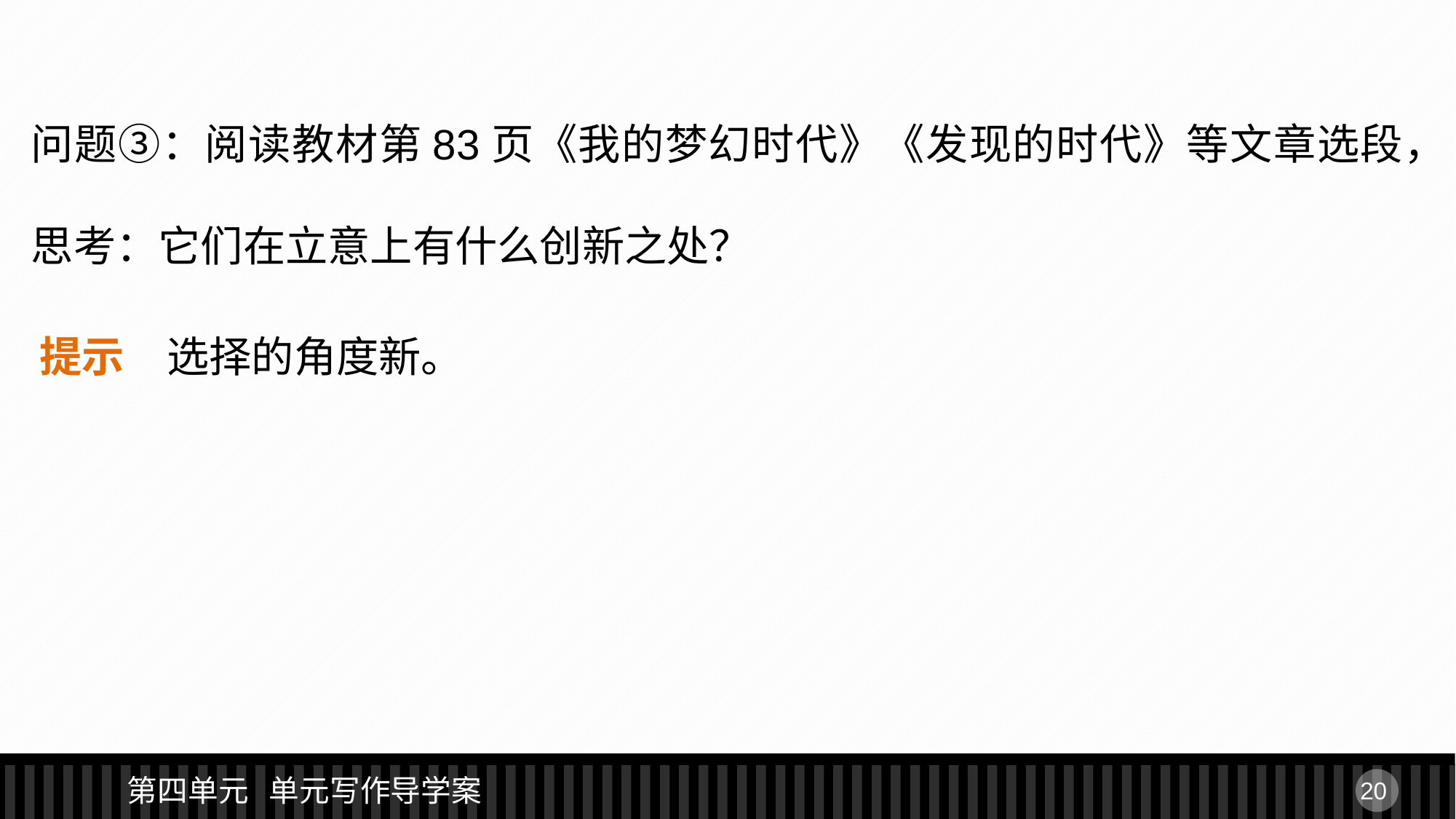

问题③：阅读教材第83页《我的梦幻时代》《发现的时代》等文章选段，思考：它们在立意上有什么创新之处？
提示　选择的角度新。